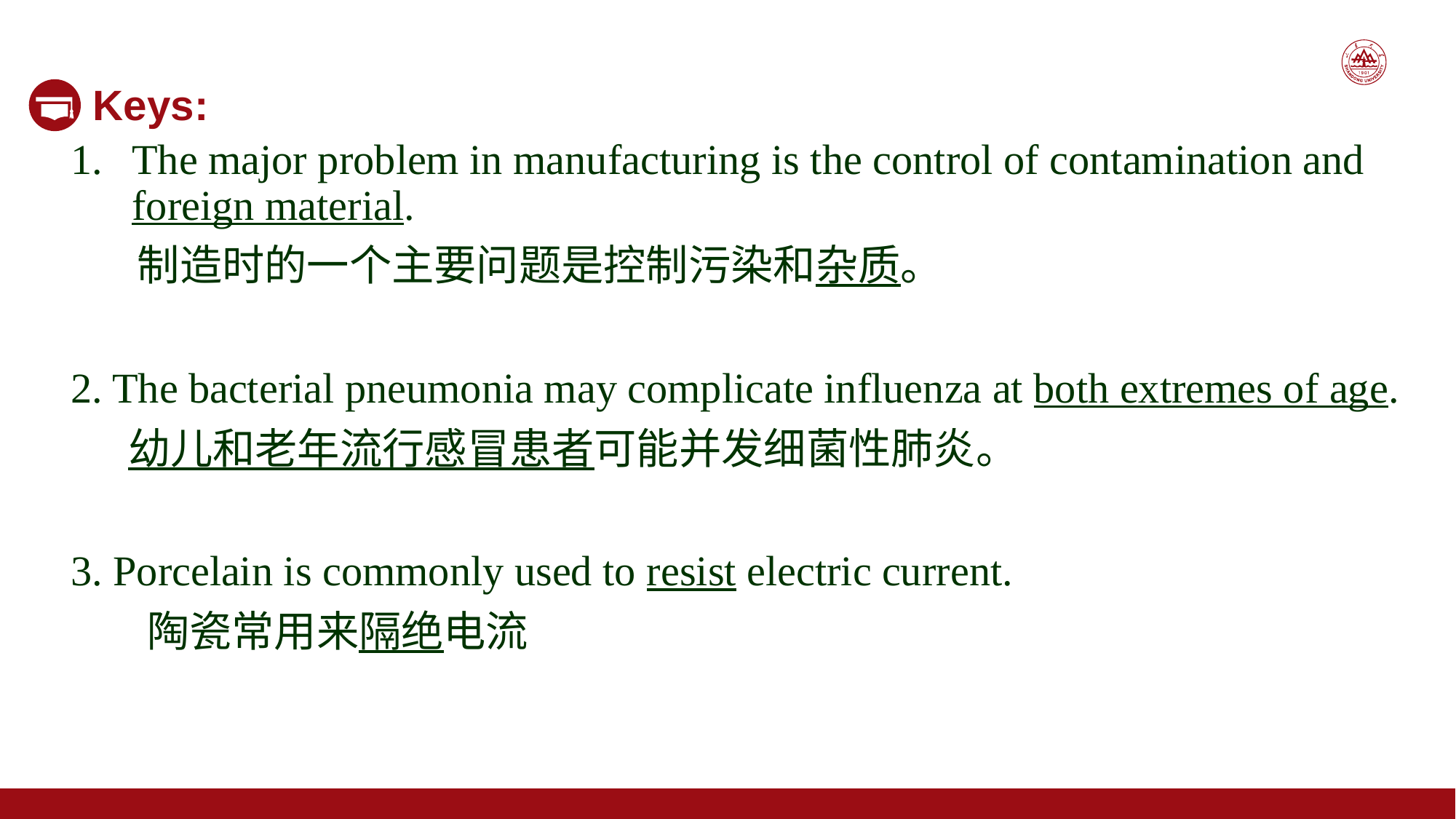

Keys:
The major problem in manufacturing is the control of contamination and foreign material.
      制造时的一个主要问题是控制污染和杂质。

2. The bacterial pneumonia may complicate influenza at both extremes of age.
     幼儿和老年流行感冒患者可能并发细菌性肺炎。

3. Porcelain is commonly used to resist electric current.
       陶瓷常用来隔绝电流